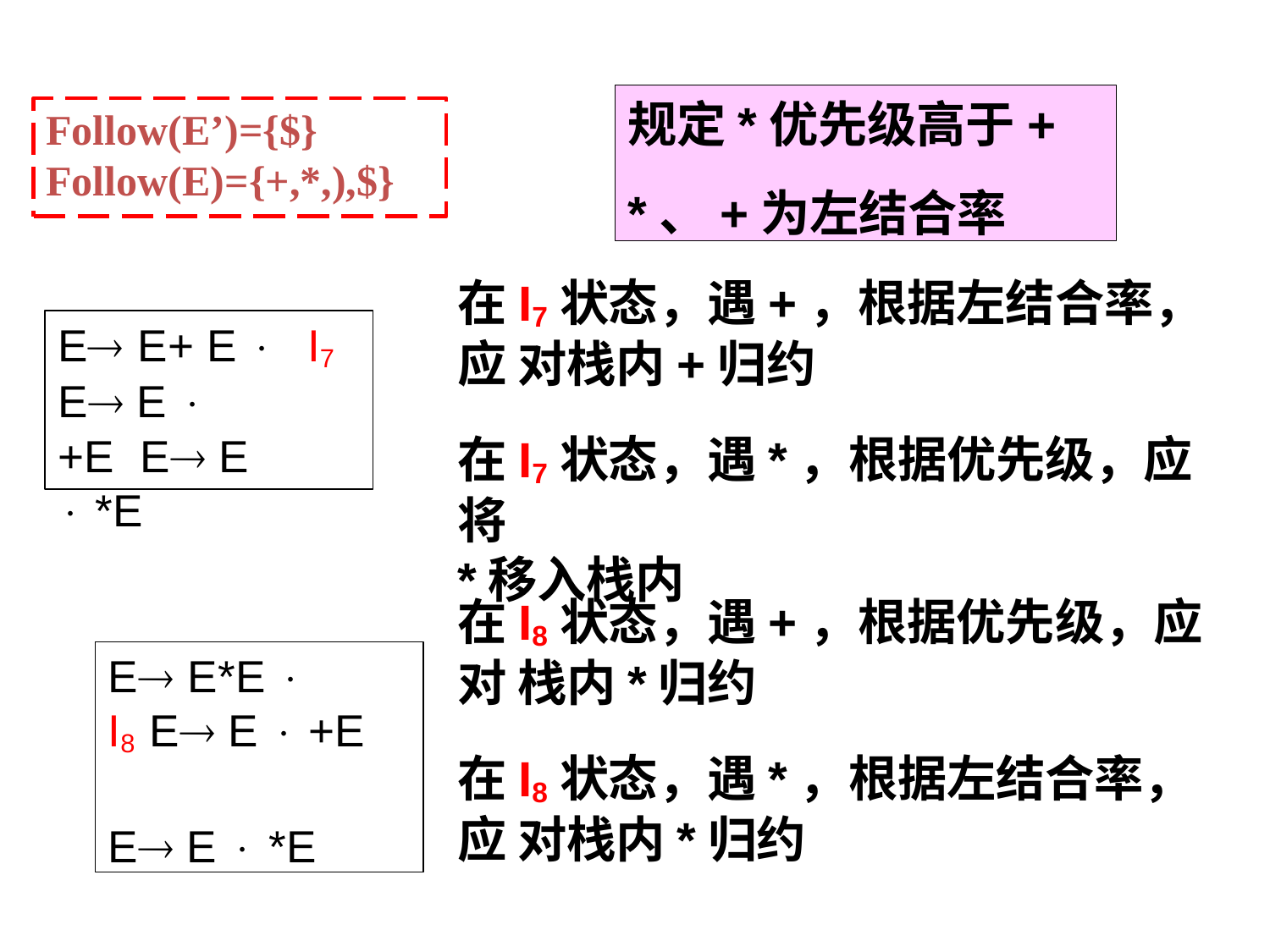

规定*优先级高于+
*、+为左结合率

Follow(E’)={$}  Follow(E)={+,*,),$}
在I7状态，遇+，根据左结合率，应 对栈内+归约

E→ E+ E ⋅	I7
E→ E ⋅ +E  E→ E ⋅ *E
在I7状态，遇*，根据优先级，应将
*移入栈内
在I8状态，遇+，根据优先级，应对 栈内*归约
E→ E*E ⋅	I8  E→ E ⋅ +E
E→ E ⋅ *E
在I8状态，遇*，根据左结合率，应 对栈内*归约